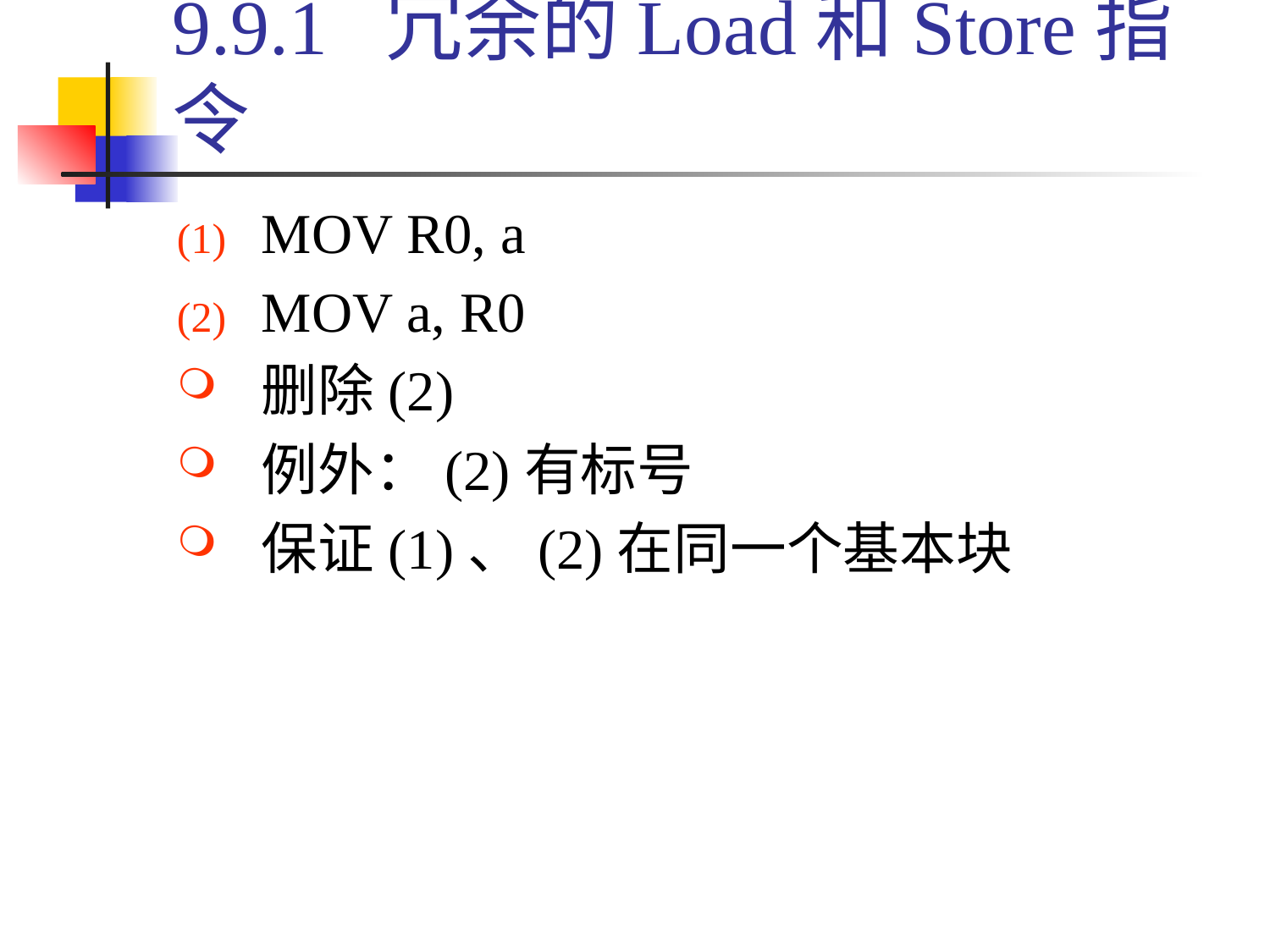

# 9.9.1  冗余的Load和Store指令
MOV R0, a
MOV a, R0
删除(2)
例外：(2)有标号
保证(1)、(2)在同一个基本块